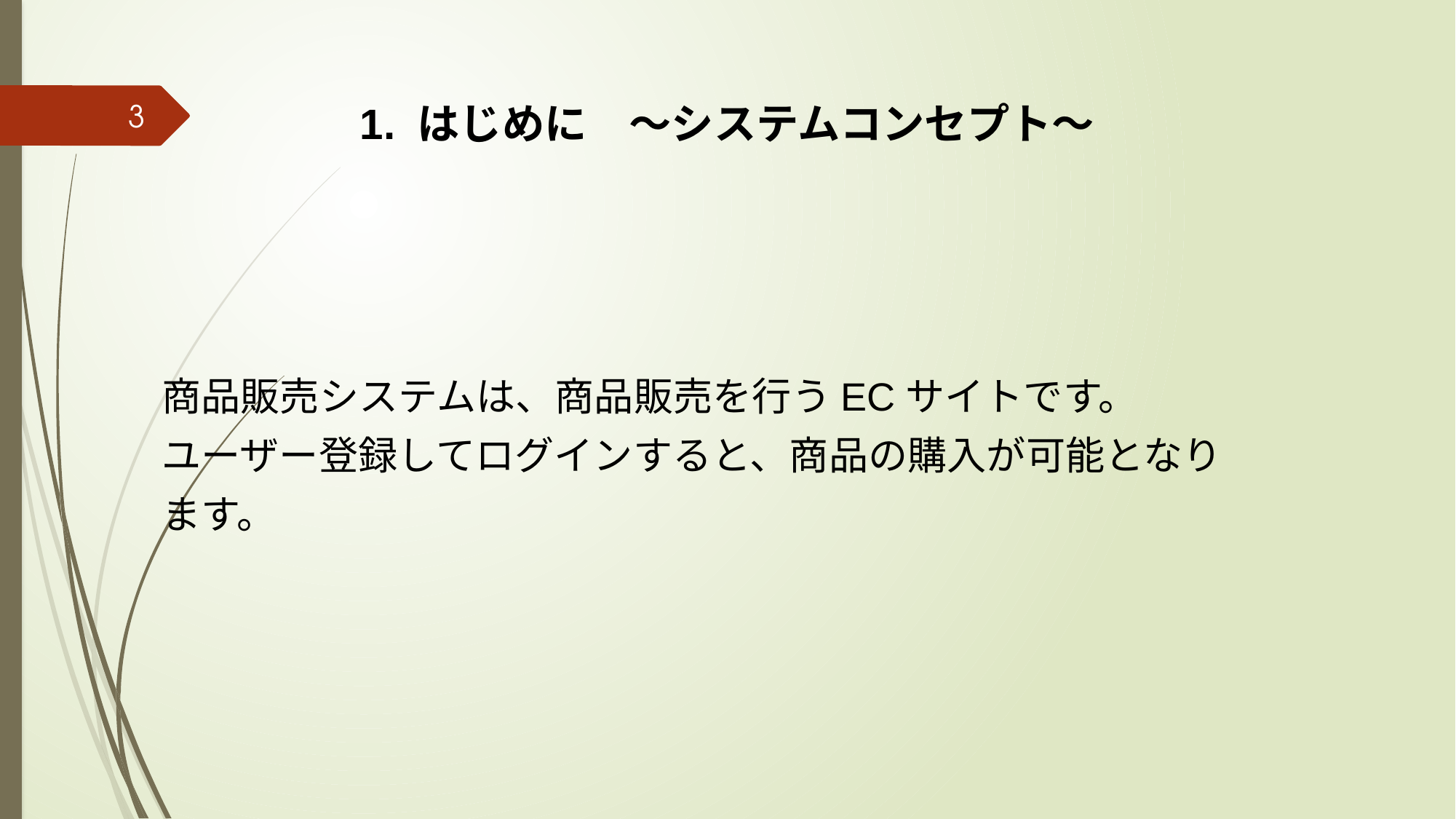

1. はじめに　～システムコンセプト～
3
商品販売システムは、商品販売を行うECサイトです。
ユーザー登録してログインすると、商品の購入が可能となります。